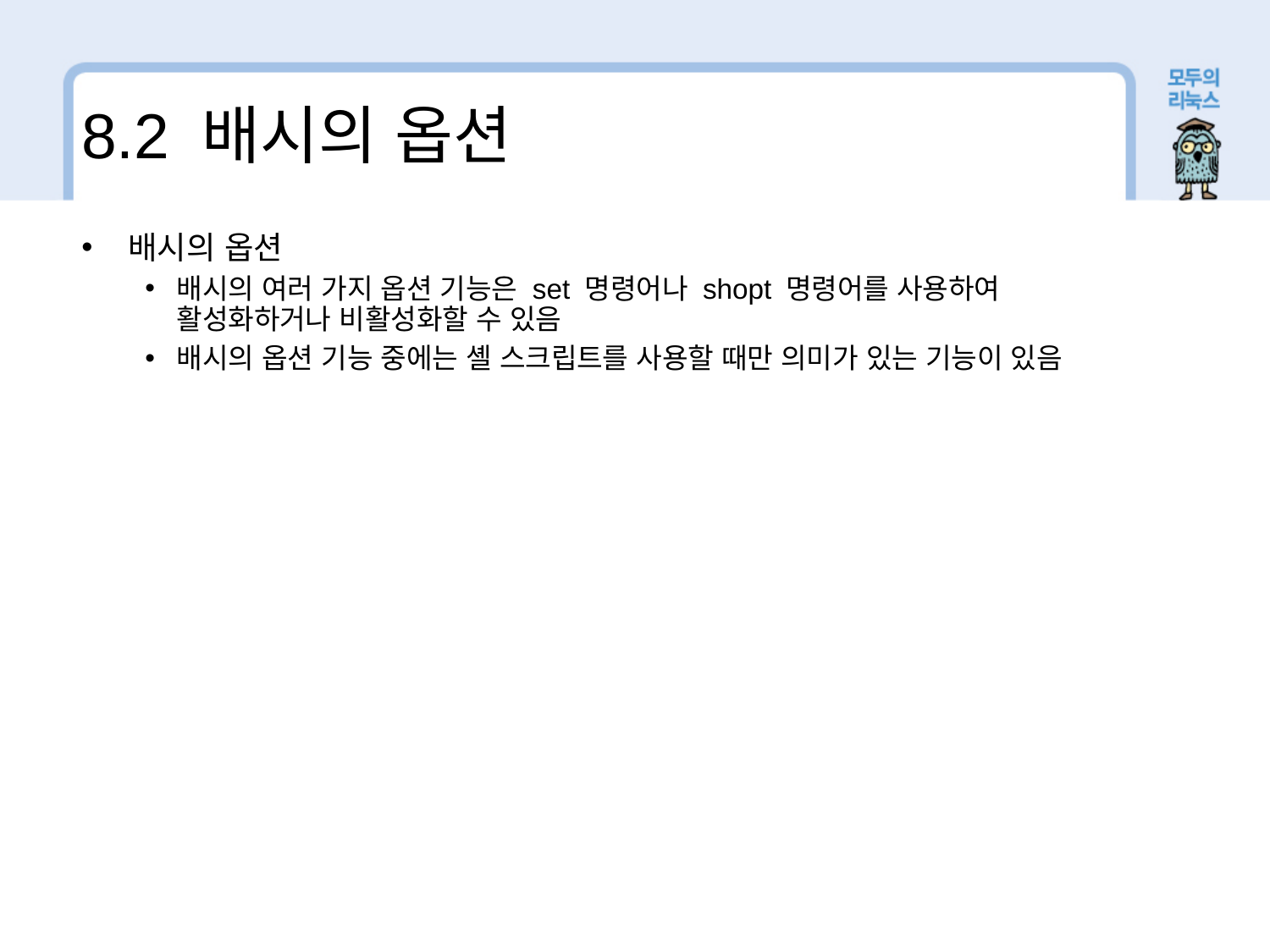

8.2 배시의 옵션
 배시의 옵션
배시의 여러 가지 옵션 기능은 set 명령어나 shopt 명령어를 사용하여 활성화하거나 비활성화할 수 있음
배시의 옵션 기능 중에는 셸 스크립트를 사용할 때만 의미가 있는 기능이 있음